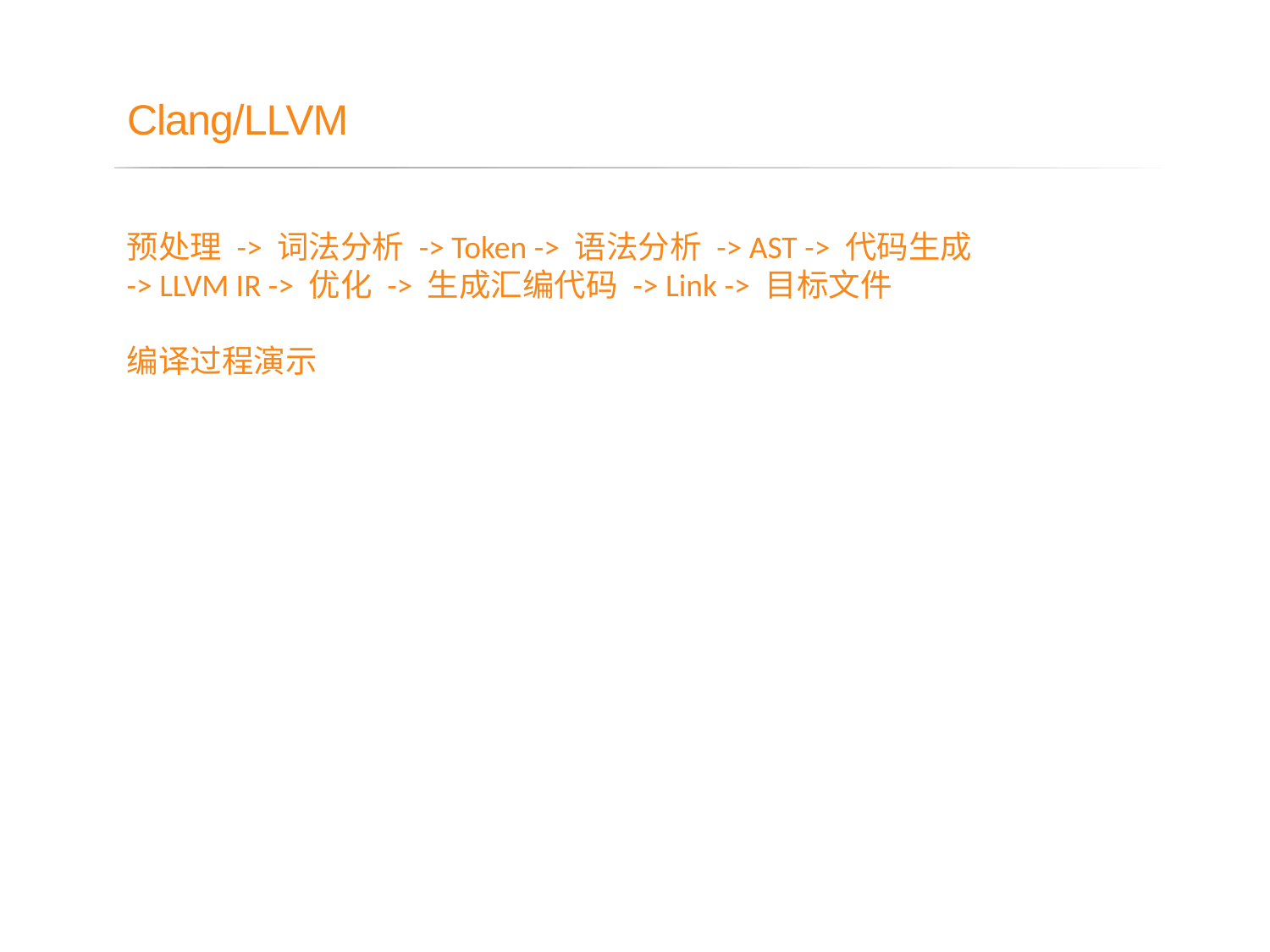

# Clang/LLVM

预处理 -> 词法分析 -> Token -> 语法分析 -> AST -> 代码生成 -> LLVM IR -> 优化 -> 生成汇编代码 -> Link -> 目标文件

编译过程演示